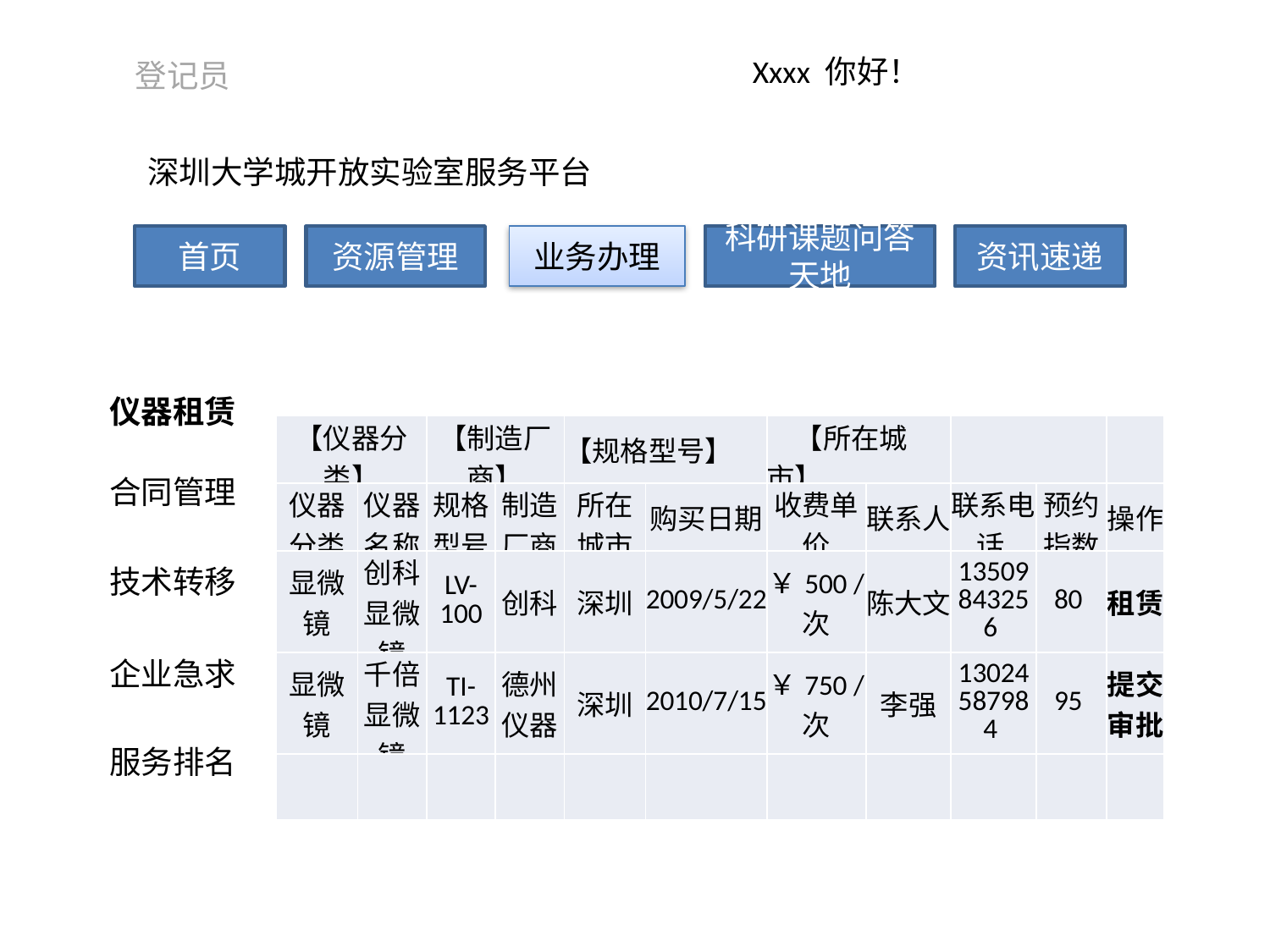

Xxxx 你好！
登记员
深圳大学城开放实验室服务平台
首页
资源管理
业务办理
科研课题问答天地
资讯速递
仪器租赁
| 【仪器分类】 |  | 【制造厂商】 |  | 【规格型号】 |  | 【所在城市】 |  |  |  |  |
| --- | --- | --- | --- | --- | --- | --- | --- | --- | --- | --- |
| 仪器分类 | 仪器名称 | 规格型号 | 制造厂商 | 所在城市 | 购买日期 | 收费单价 | 联系人 | 联系电话 | 预约指数 | 操作 |
| 显微镜 | 创科显微镜 | LV-100 | 创科 | 深圳 | 2009/5/22 | ￥500 / 次 | 陈大文 | 13509843256 | 80 | 租赁 |
| 显微镜 | 千倍显微镜 | TI-1123 | 德州仪器 | 深圳 | 2010/7/15 | ￥750 / 次 | 李强 | 13024587984 | 95 | 提交审批 |
|  |  |  |  |  |  |  |  |  |  |  |
合同管理
技术转移
企业急求
服务排名